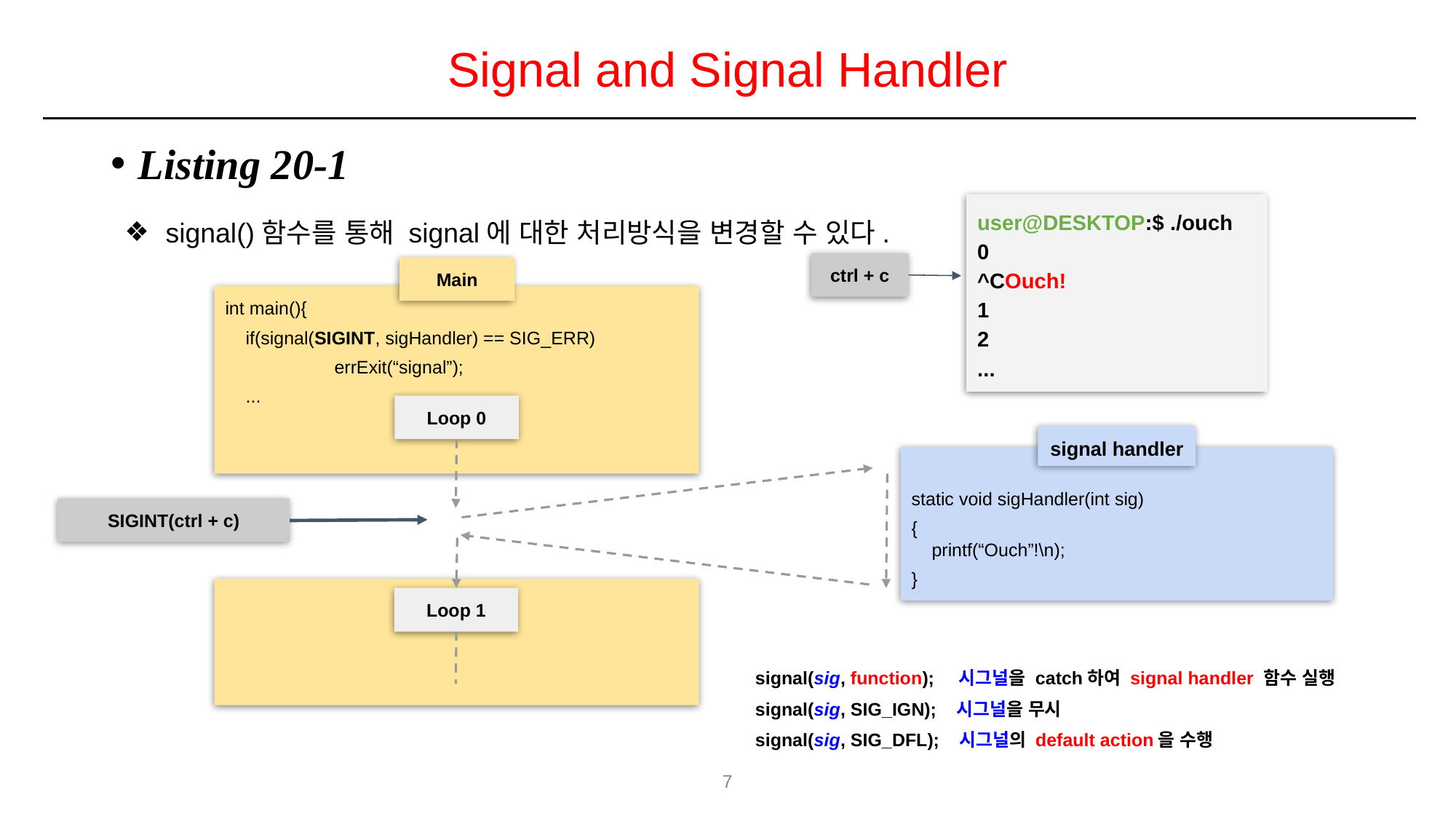

# Signal and Signal Handler
Listing 20-1
signal()함수를 통해 signal에 대한 처리방식을 변경할 수 있다.
user@DESKTOP:$ ./ouch
0
^COuch!
1
2
...
ctrl + c
Main
int main(){
    if(signal(SIGINT, sigHandler) == SIG_ERR)
	errExit(“signal”);
    ...
Loop 0
signal handler

static void sigHandler(int sig)
{
    printf(“Ouch”!\n);
}
SIGINT(ctrl + c)

Loop 1
signal(sig, function);    시그널을 catch하여 signal handler 함수 실행
signal(sig, SIG_IGN);   시그널을 무시
signal(sig, SIG_DFL);   시그널의 default action을 수행
7